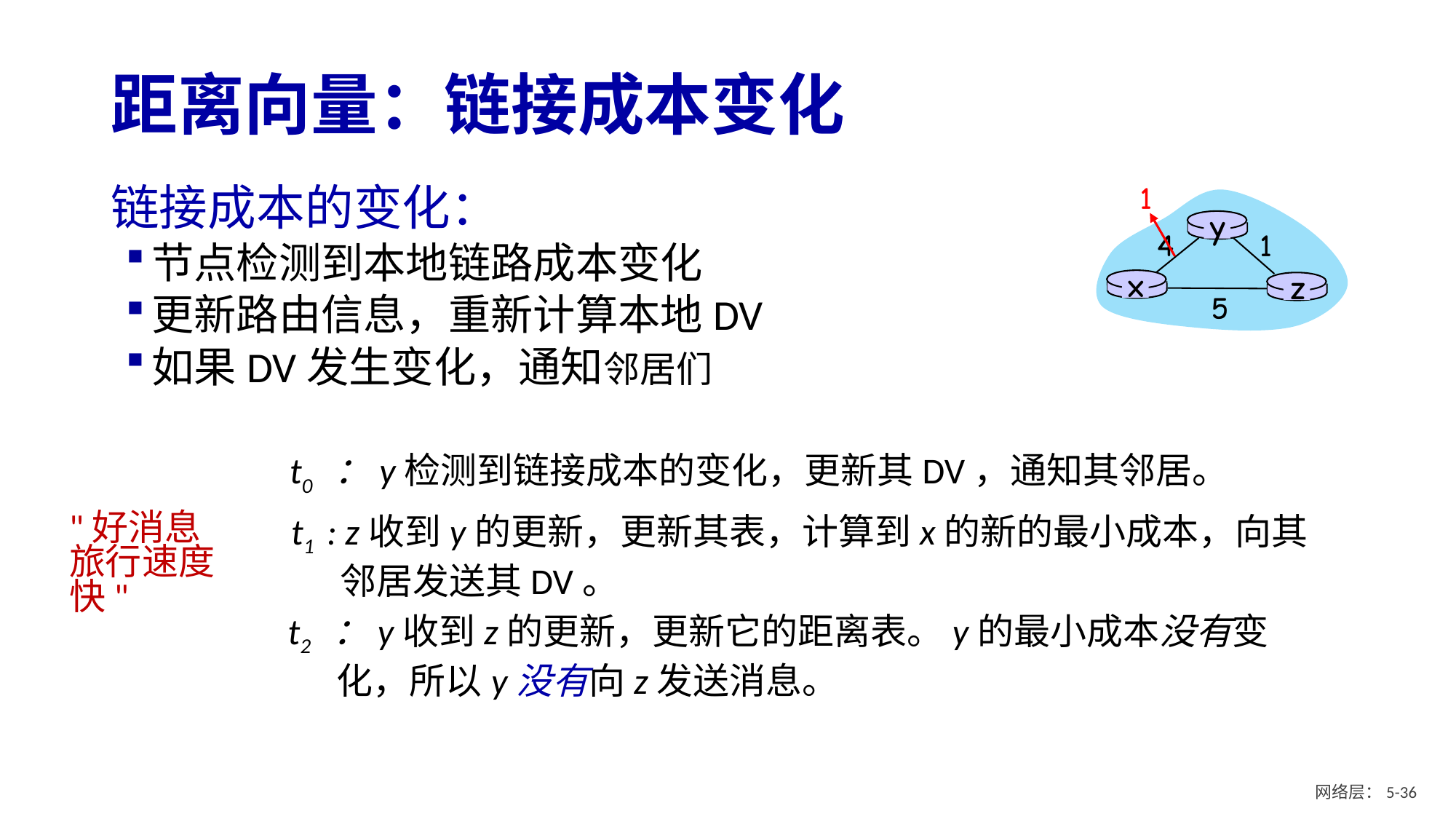

# 距离向量：链接成本变化
1

y

4
1

x

z

5

链接成本的变化：
节点检测到本地链路成本变化
更新路由信息，重新计算本地DV
如果DV发生变化，通知邻居们
t0  ：y检测到链接成本的变化，更新其DV，通知其邻居。

t1  : z收到y的更新，更新其表，计算到x的新的最小成本，向其邻居发送其DV。

"好消息
旅行速度快"
t2  ：y收到z的更新，更新它的距离表。y的最小成本没有变化，所以y没有向z发送消息。

网络层：5-36